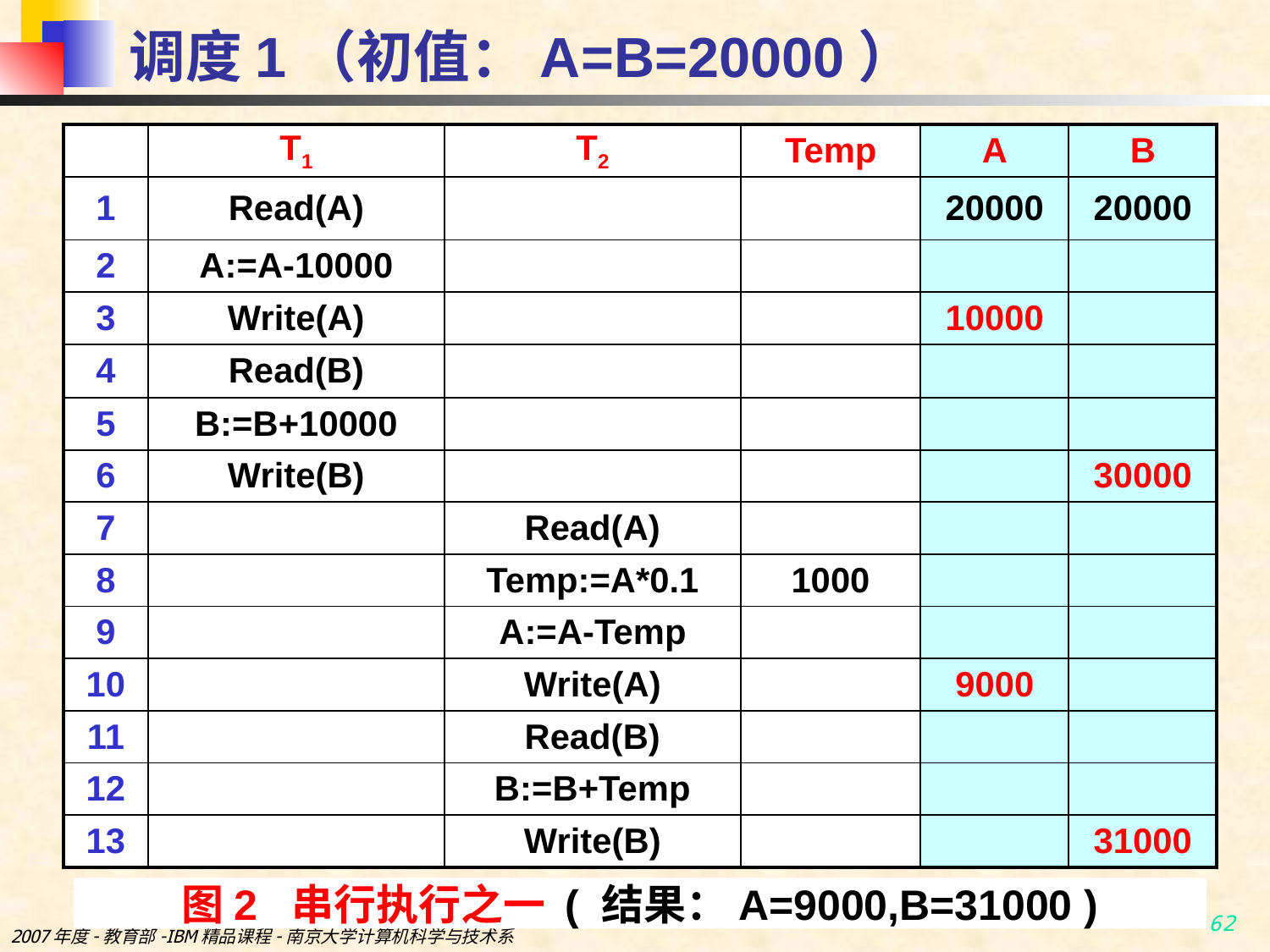

# 调度1（初值：A=B=20000）
|  | T1 | T2 | Temp | A | B |
| --- | --- | --- | --- | --- | --- |
| 1 | Read(A) |  |  | 20000 | 20000 |
| 2 | A:=A-10000 |  |  |  |  |
| 3 | Write(A) |  |  | 10000 |  |
| 4 | Read(B) |  |  |  |  |
| 5 | B:=B+10000 |  |  |  |  |
| 6 | Write(B) |  |  |  | 30000 |
| 7 |  | Read(A) |  |  |  |
| 8 |  | Temp:=A\*0.1 | 1000 |  |  |
| 9 |  | A:=A-Temp |  |  |  |
| 10 |  | Write(A) |  | 9000 |  |
| 11 |  | Read(B) |  |  |  |
| 12 |  | B:=B+Temp |  |  |  |
| 13 |  | Write(B) |  |  | 31000 |
图2  串行执行之一 ( 结果：A=9000,B=31000 )
62